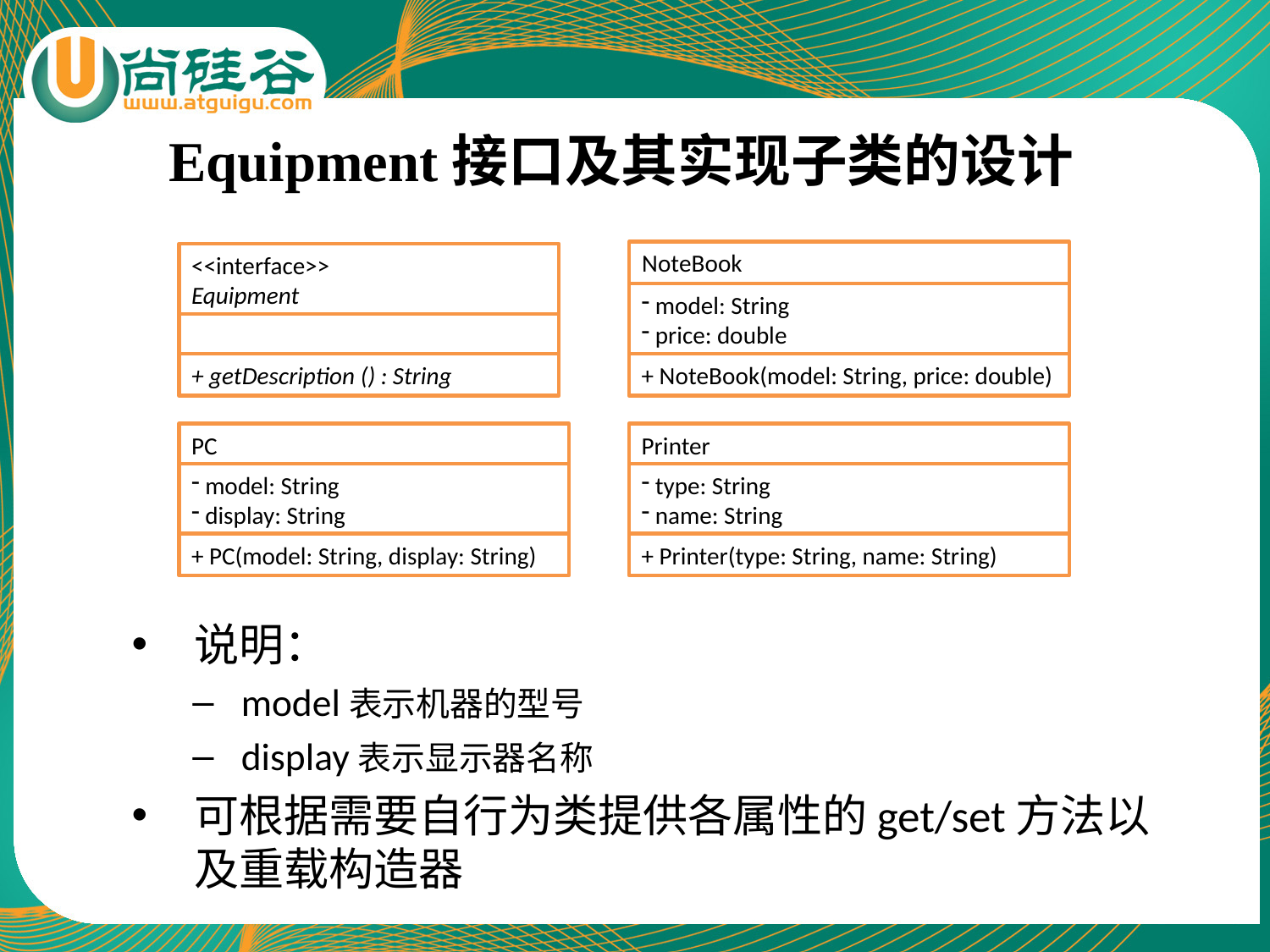

# Equipment接口及其实现子类的设计

说明：
model表示机器的型号
display表示显示器名称
可根据需要自行为类提供各属性的get/set方法以及重载构造器
NoteBook
<<interface>>
Equipment
 model: String
 price: double

+ getDescription () : String
+ NoteBook(model: String, price: double)
PC
Printer
 model: String
 display: String
 type: String
 name: String
+ PC(model: String, display: String)
+ Printer(type: String, name: String)